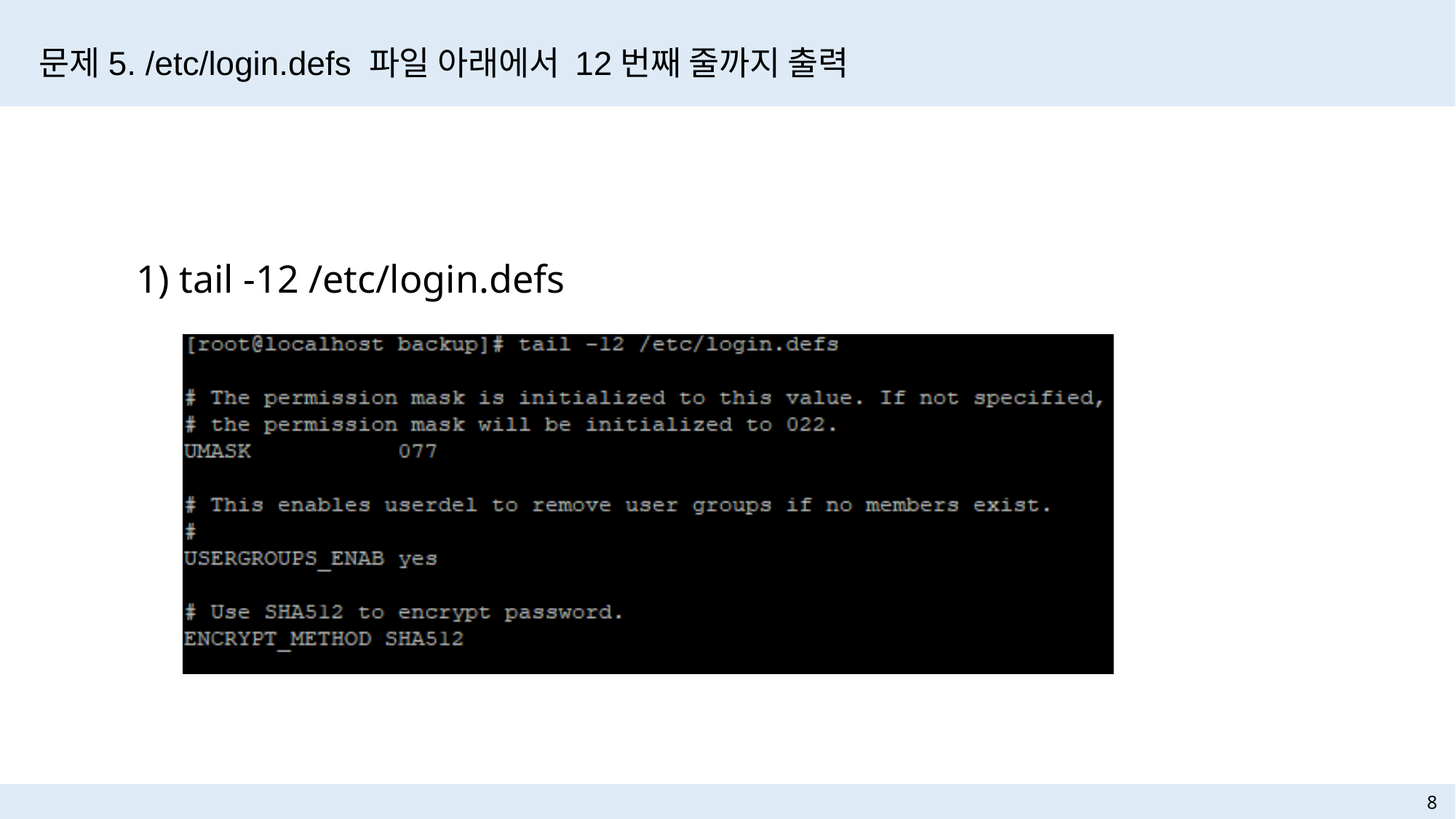

문제5. /etc/login.defs 파일 아래에서 12번째 줄까지 출력
1) tail -12 /etc/login.defs

8